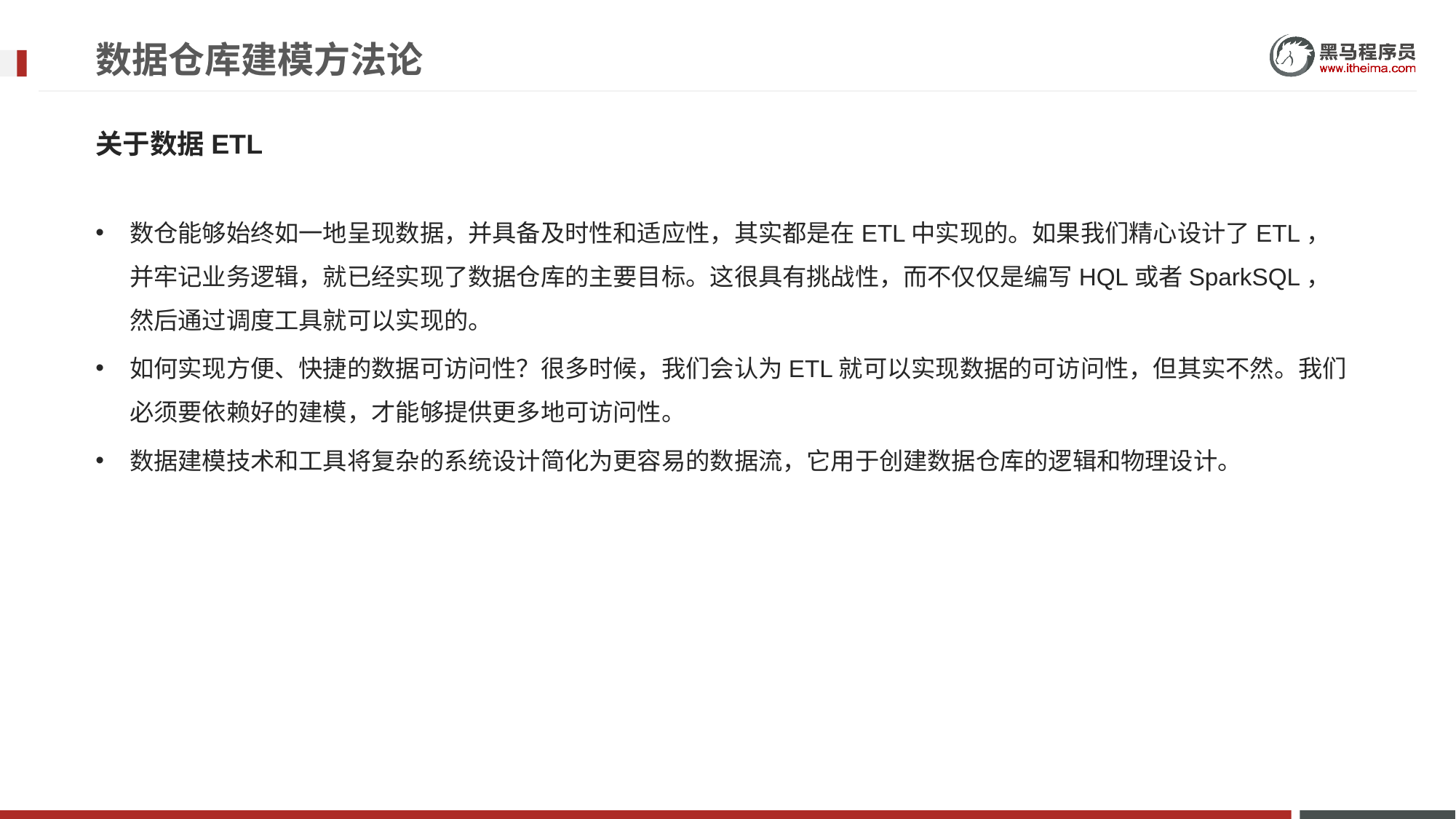

# 数据仓库建模方法论
关于数据ETL
数仓能够始终如一地呈现数据，并具备及时性和适应性，其实都是在ETL中实现的。如果我们精心设计了ETL，并牢记业务逻辑，就已经实现了数据仓库的主要目标。这很具有挑战性，而不仅仅是编写HQL或者SparkSQL，然后通过调度工具就可以实现的。
如何实现方便、快捷的数据可访问性？很多时候，我们会认为ETL就可以实现数据的可访问性，但其实不然。我们必须要依赖好的建模，才能够提供更多地可访问性。
数据建模技术和工具将复杂的系统设计简化为更容易的数据流，它用于创建数据仓库的逻辑和物理设计。